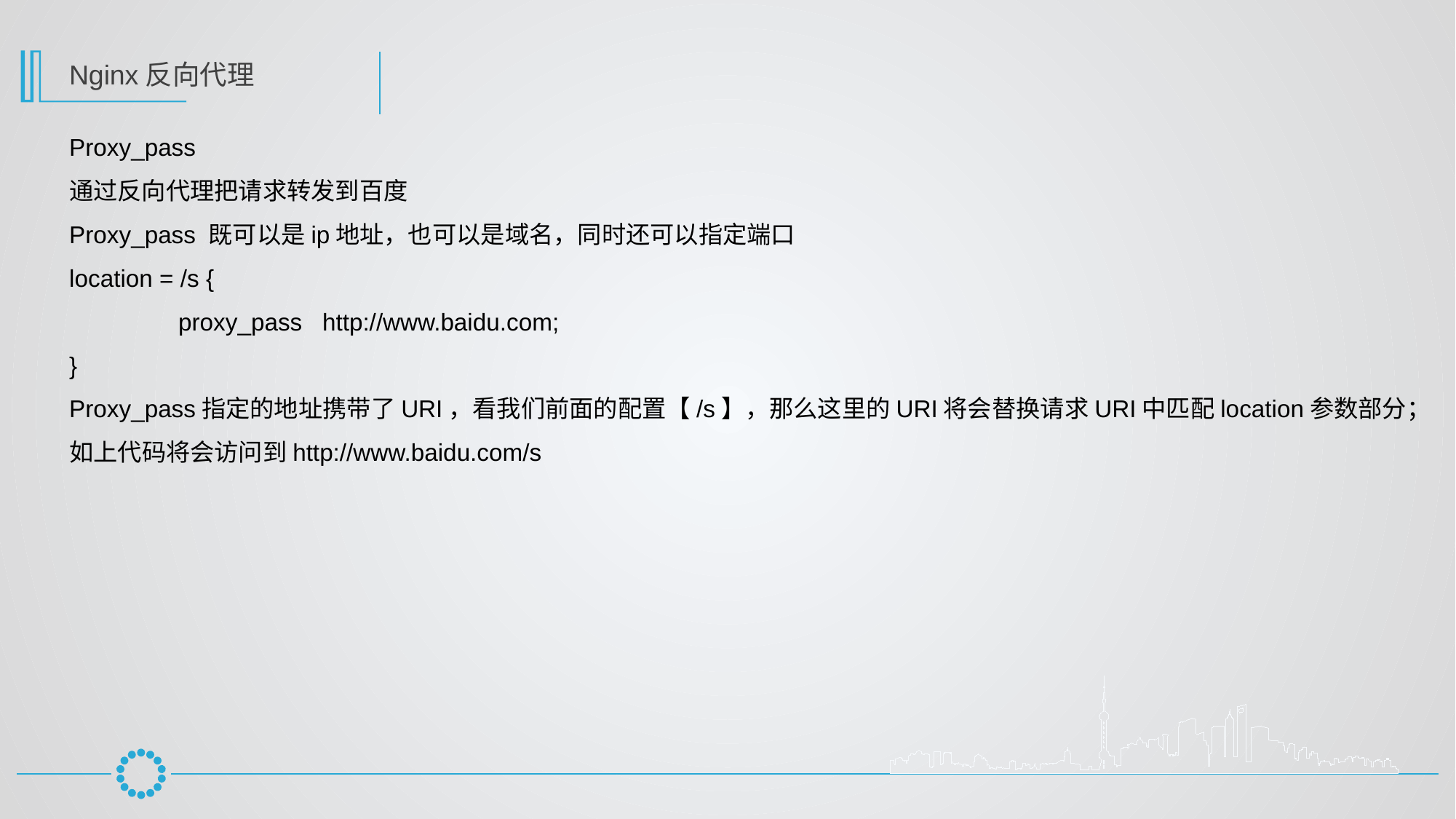

Nginx反向代理
Proxy_pass
通过反向代理把请求转发到百度
Proxy_pass 既可以是ip地址，也可以是域名，同时还可以指定端口
location = /s {
	proxy_pass   http://www.baidu.com;
}
Proxy_pass指定的地址携带了URI，看我们前面的配置【/s】，那么这里的URI将会替换请求URI中匹配location参数部分；如上代码将会访问到http://www.baidu.com/s

24